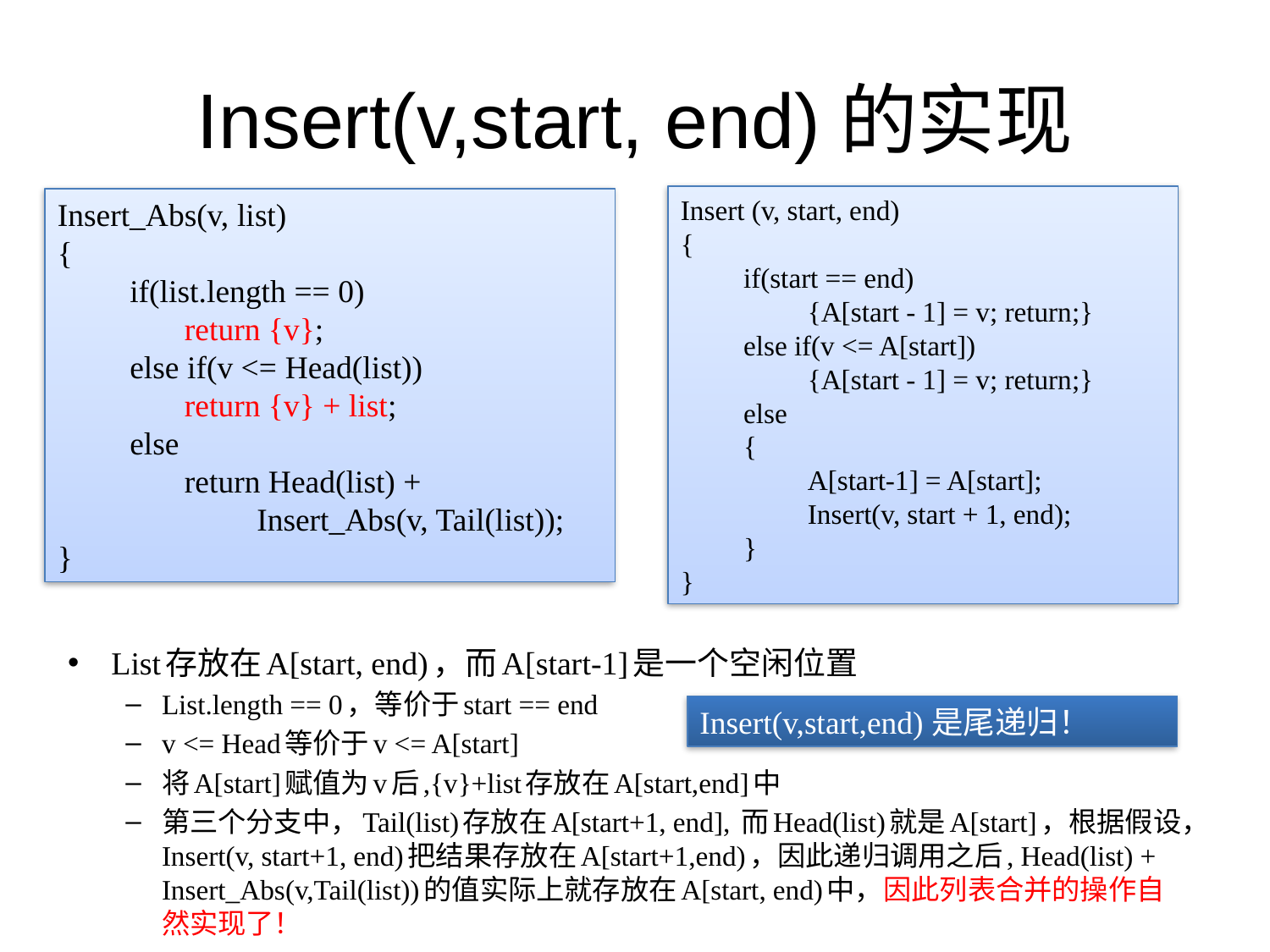

# Insert(v,start, end)的实现
Insert (v, start, end)
{
         if(start == end)
	{A[start - 1] = v; return;}
         else if(v <= A[start])
	{A[start - 1] = v; return;}
         else
         {
	A[start-1] = A[start];
	Insert(v, start + 1, end);
         }
}
Insert_Abs(v, list)
{
         if(list.length == 0)
	return {v};
         else if(v <= Head(list))
	return {v} + list;
         else
	return Head(list) +
	         Insert_Abs(v, Tail(list));
}
List存放在A[start, end)，而A[start-1]是一个空闲位置
List.length == 0，等价于start == end
v <= Head等价于v <= A[start]
将A[start]赋值为v后,{v}+list存放在A[start,end]中
第三个分支中，Tail(list)存放在A[start+1, end], 而Head(list)就是A[start]，根据假设，Insert(v, start+1, end)把结果存放在A[start+1,end)，因此递归调用之后, Head(list) + Insert_Abs(v,Tail(list))的值实际上就存放在A[start, end)中，因此列表合并的操作自然实现了！
Insert(v,start,end)是尾递归！